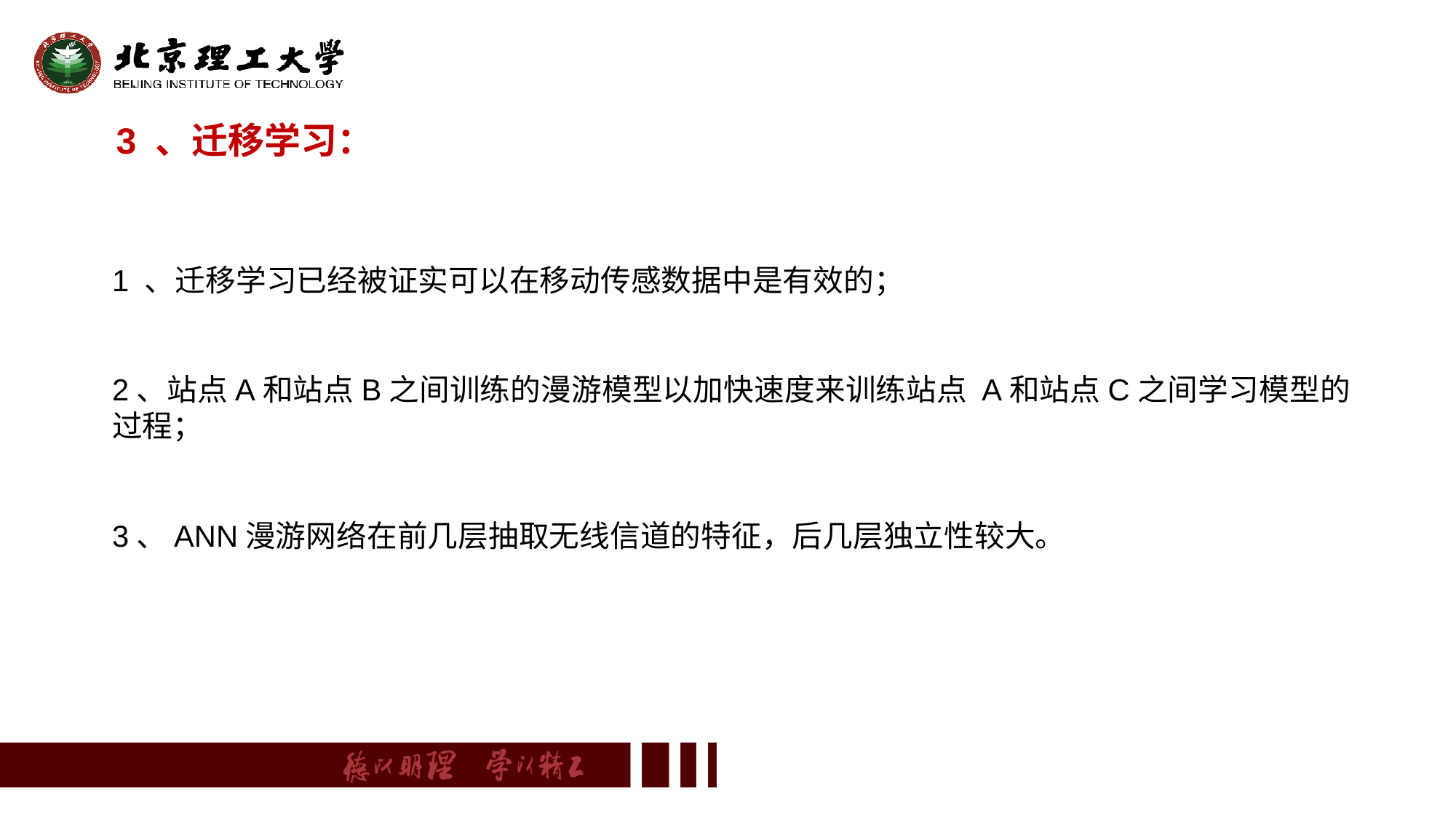

3 、迁移学习：
1 、迁移学习已经被证实可以在移动传感数据中是有效的；

2、站点A和站点B之间训练的漫游模型以加快速度来训练站点 A和站点C之间学习模型的过程；

3、ANN漫游网络在前几层抽取无线信道的特征，后几层独立性较大。